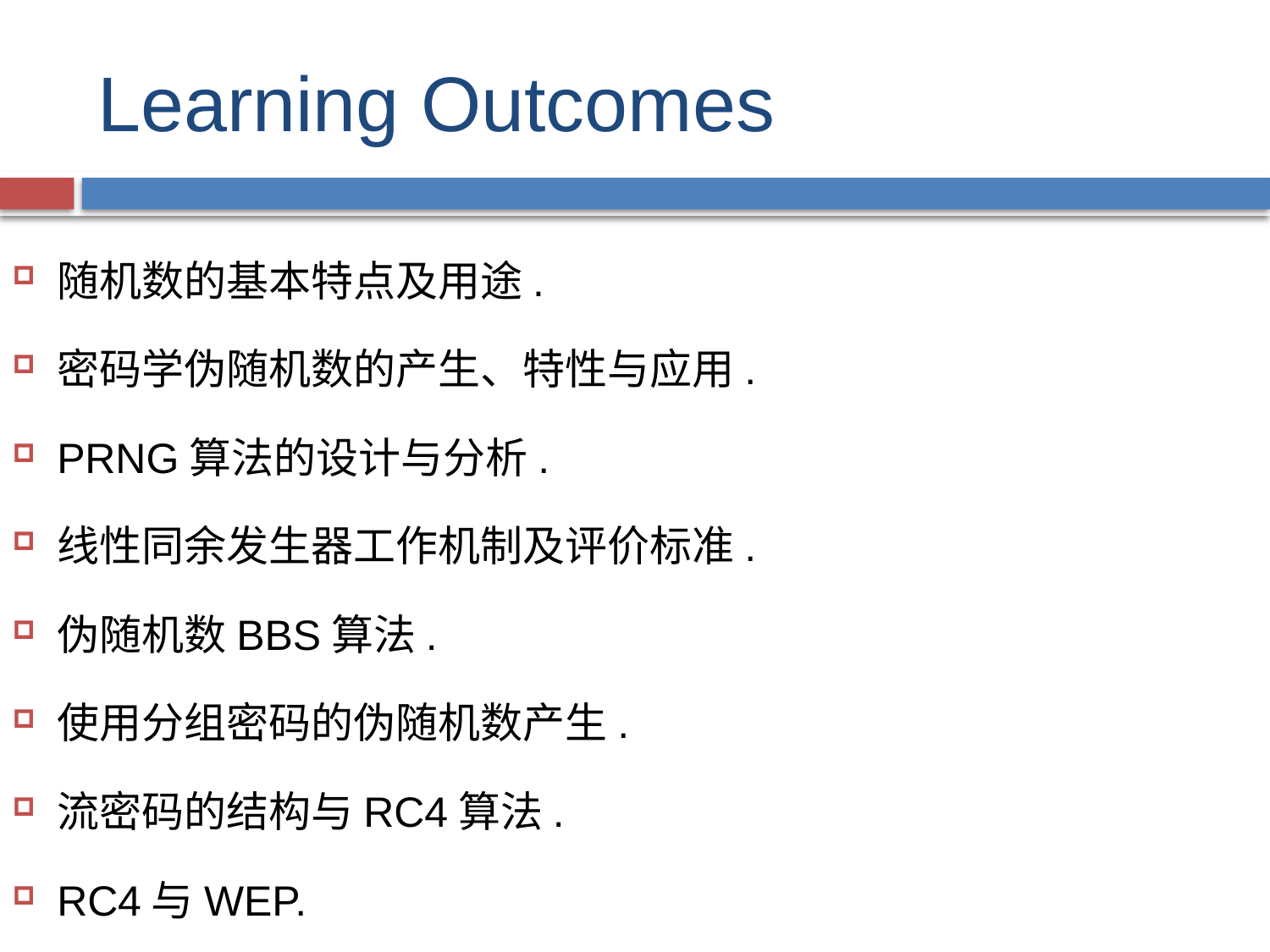

# Learning Outcomes
随机数的基本特点及用途.
密码学伪随机数的产生、特性与应用.
PRNG算法的设计与分析.
线性同余发生器工作机制及评价标准.
伪随机数BBS算法.
使用分组密码的伪随机数产生.
流密码的结构与RC4算法.
RC4与WEP.